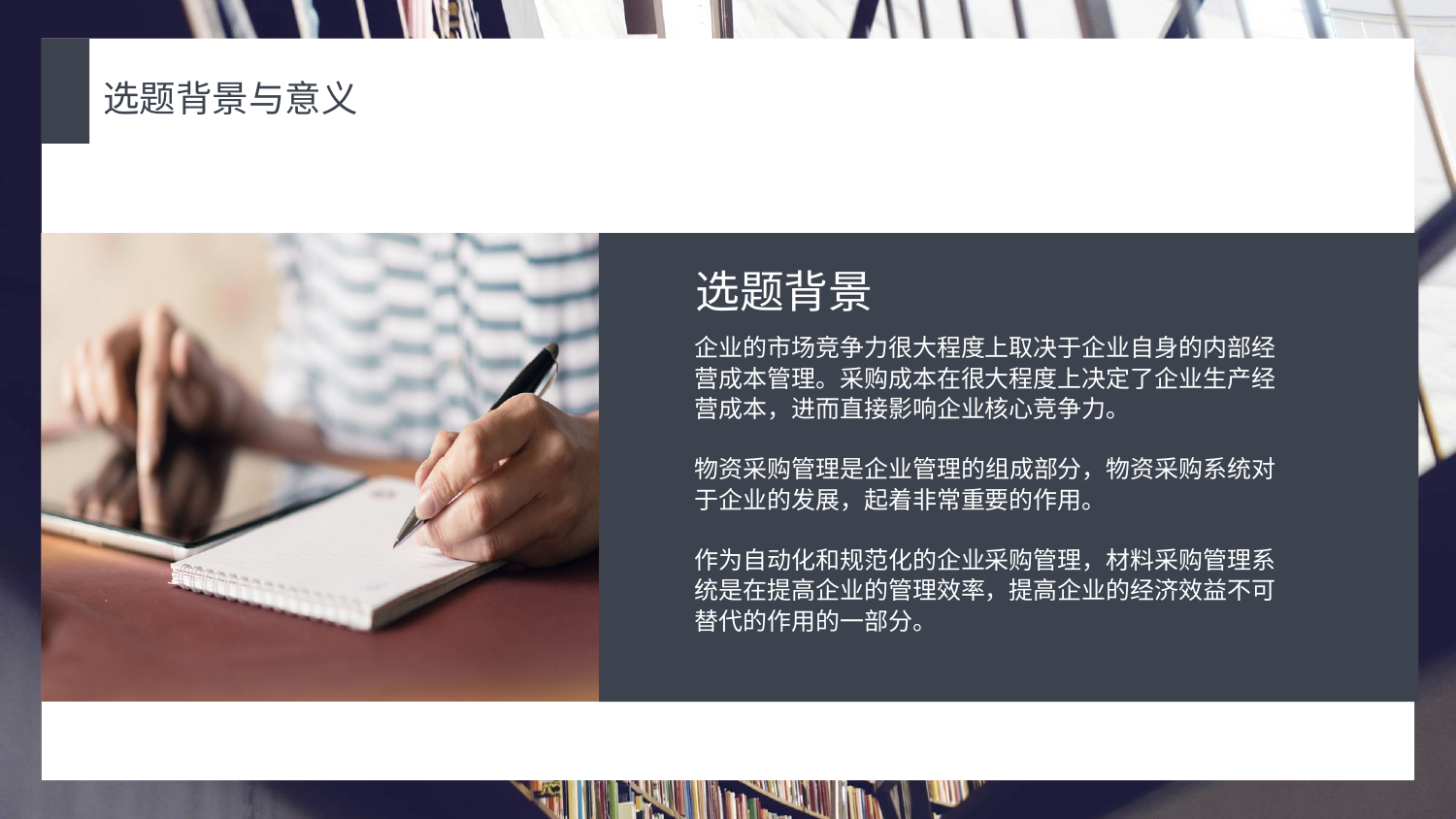

选题背景与意义

选题背景
企业的市场竞争力很大程度上取决于企业自身的内部经营成本管理。采购成本在很大程度上决定了企业生产经营成本，进而直接影响企业核心竞争力。

物资采购管理是企业管理的组成部分，物资采购系统对于企业的发展，起着非常重要的作用。

作为自动化和规范化的企业采购管理，材料采购管理系统是在提高企业的管理效率，提高企业的经济效益不可替代的作用的一部分。